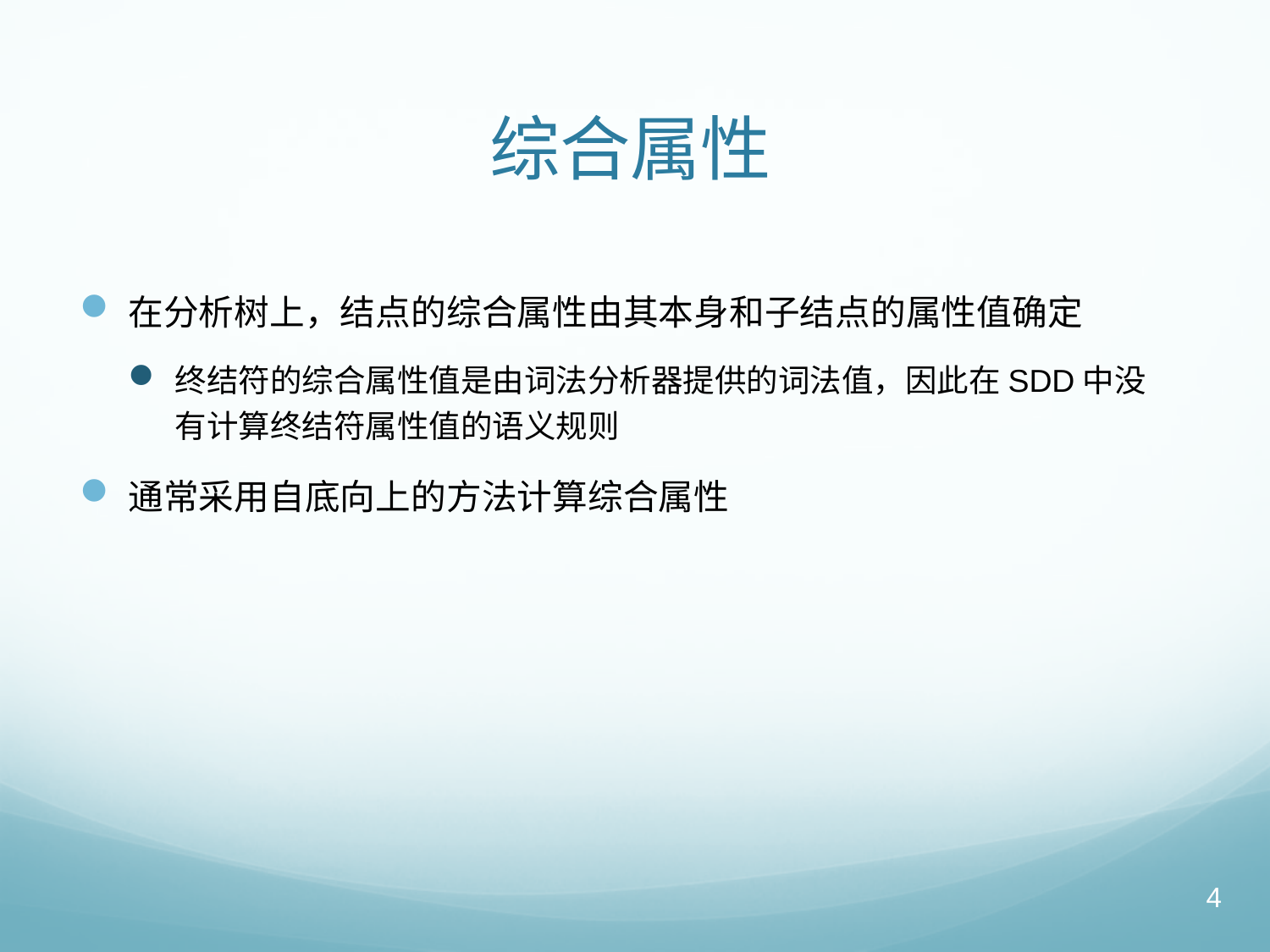

# 综合属性
在分析树上，结点的综合属性由其本身和子结点的属性值确定
终结符的综合属性值是由词法分析器提供的词法值，因此在SDD中没有计算终结符属性值的语义规则
通常采用自底向上的方法计算综合属性
4